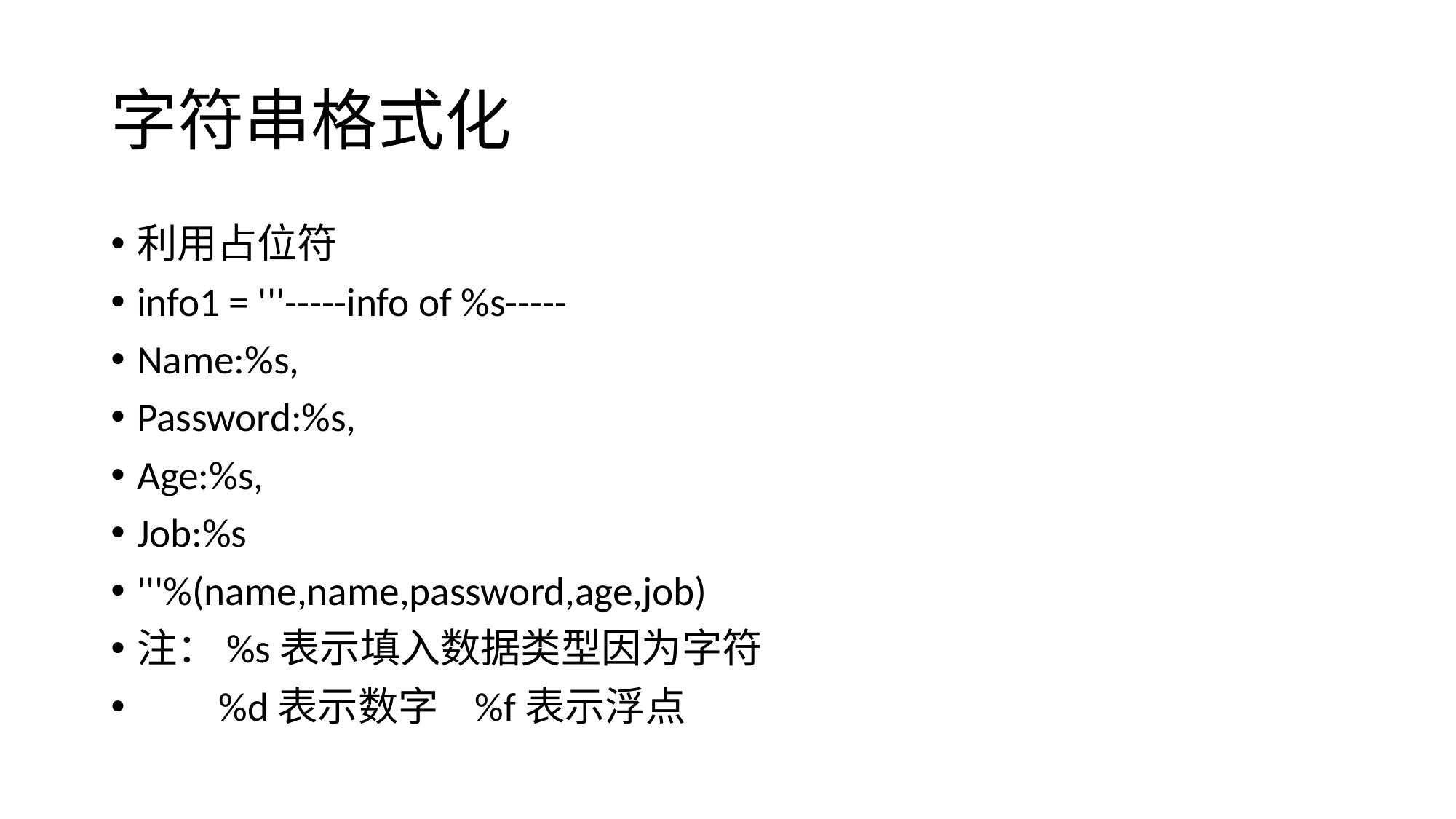

# 字符串格式化
利用占位符
info1 = '''-----info of %s-----
Name:%s,
Password:%s,
Age:%s,
Job:%s
'''%(name,name,password,age,job)
注：%s表示填入数据类型因为字符
         %d表示数字   %f表示浮点